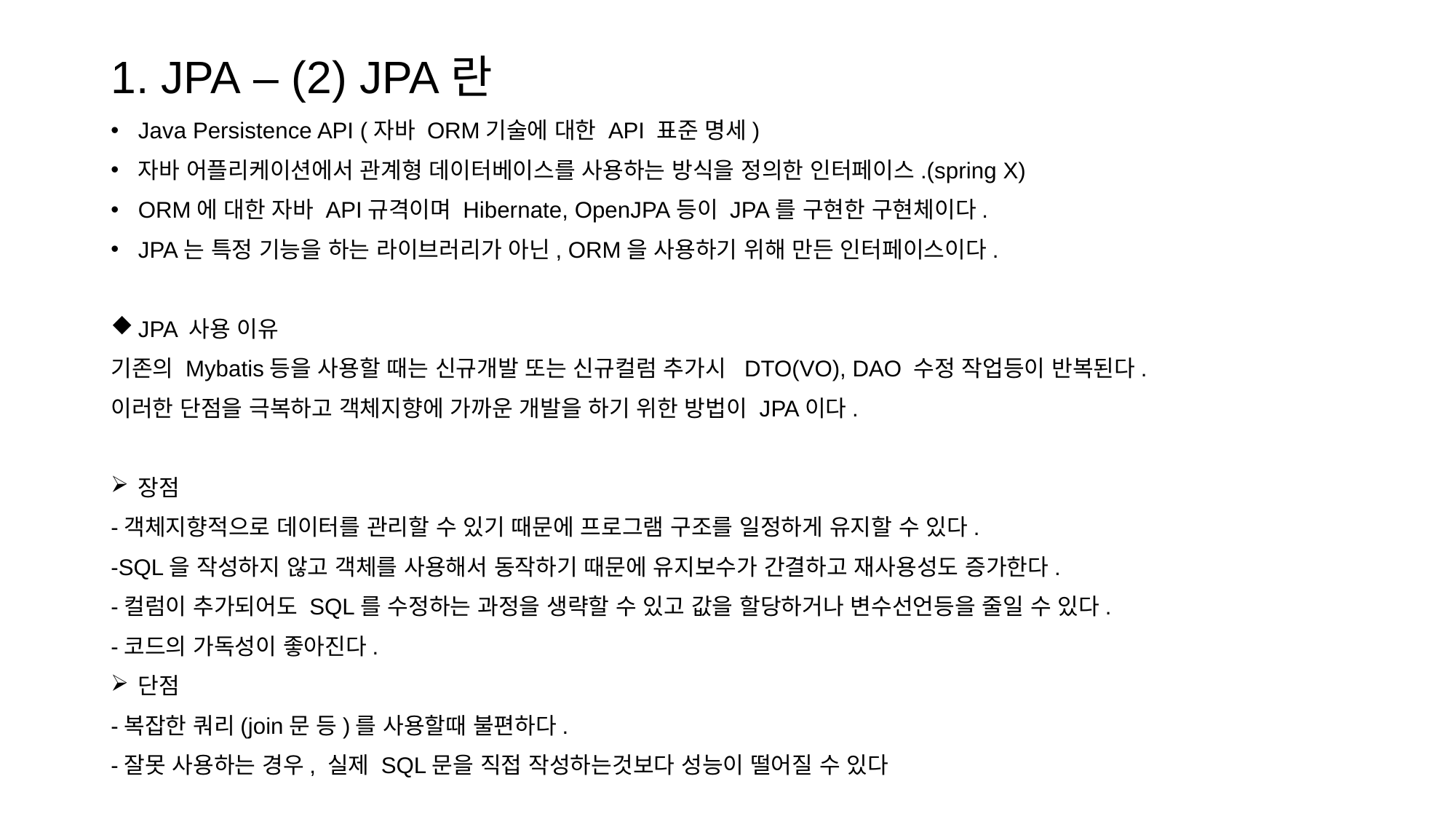

# 1. JPA – (2) JPA란
Java Persistence API (자바 ORM기술에 대한 API 표준 명세)
자바 어플리케이션에서 관계형 데이터베이스를 사용하는 방식을 정의한 인터페이스.(spring X)
ORM에 대한 자바 API규격이며 Hibernate, OpenJPA등이 JPA를 구현한 구현체이다.
JPA는 특정 기능을 하는 라이브러리가 아닌, ORM을 사용하기 위해 만든 인터페이스이다.

JPA 사용 이유
기존의 Mybatis등을 사용할 때는 신규개발 또는 신규컬럼 추가시  DTO(VO), DAO 수정 작업등이 반복된다.
이러한 단점을 극복하고 객체지향에 가까운 개발을 하기 위한 방법이 JPA이다.

장점
-객체지향적으로 데이터를 관리할 수 있기 때문에 프로그램 구조를 일정하게 유지할 수 있다.
-SQL을 작성하지 않고 객체를 사용해서 동작하기 때문에 유지보수가 간결하고 재사용성도 증가한다.
-컬럼이 추가되어도 SQL를 수정하는 과정을 생략할 수 있고 값을 할당하거나 변수선언등을 줄일 수 있다.
-코드의 가독성이 좋아진다.
단점
-복잡한 쿼리(join문 등)를 사용할때 불편하다.
-잘못 사용하는 경우, 실제 SQL문을 직접 작성하는것보다 성능이 떨어질 수 있다